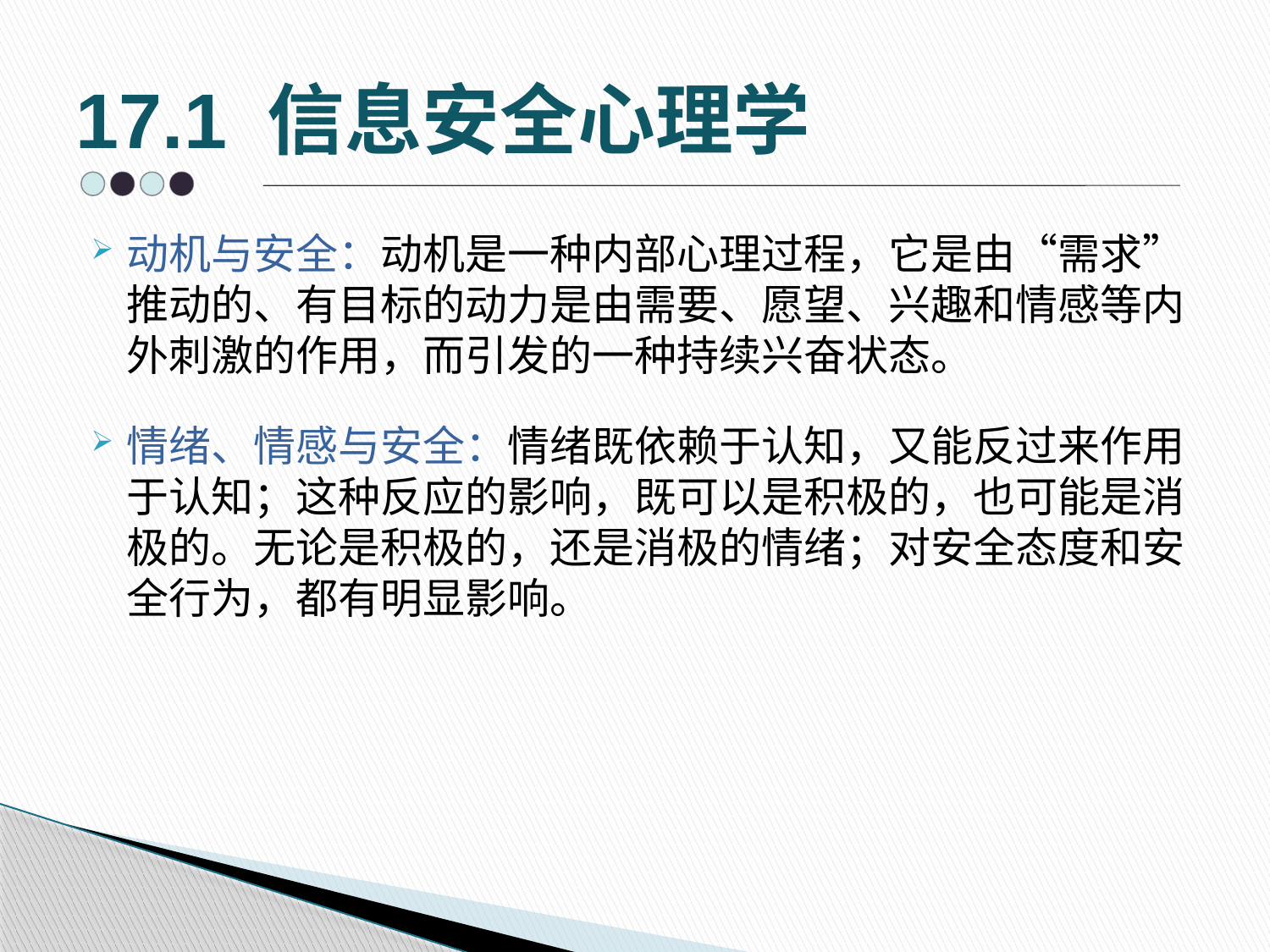

# 17.1 信息安全心理学

动机与安全：动机是一种内部心理过程，它是由“需求”推动的、有目标的动力是由需要、愿望、兴趣和情感等内外刺激的作用，而引发的一种持续兴奋状态。

情绪、情感与安全：情绪既依赖于认知，又能反过来作用于认知；这种反应的影响，既可以是积极的，也可能是消极的。无论是积极的，还是消极的情绪；对安全态度和安全行为，都有明显影响。